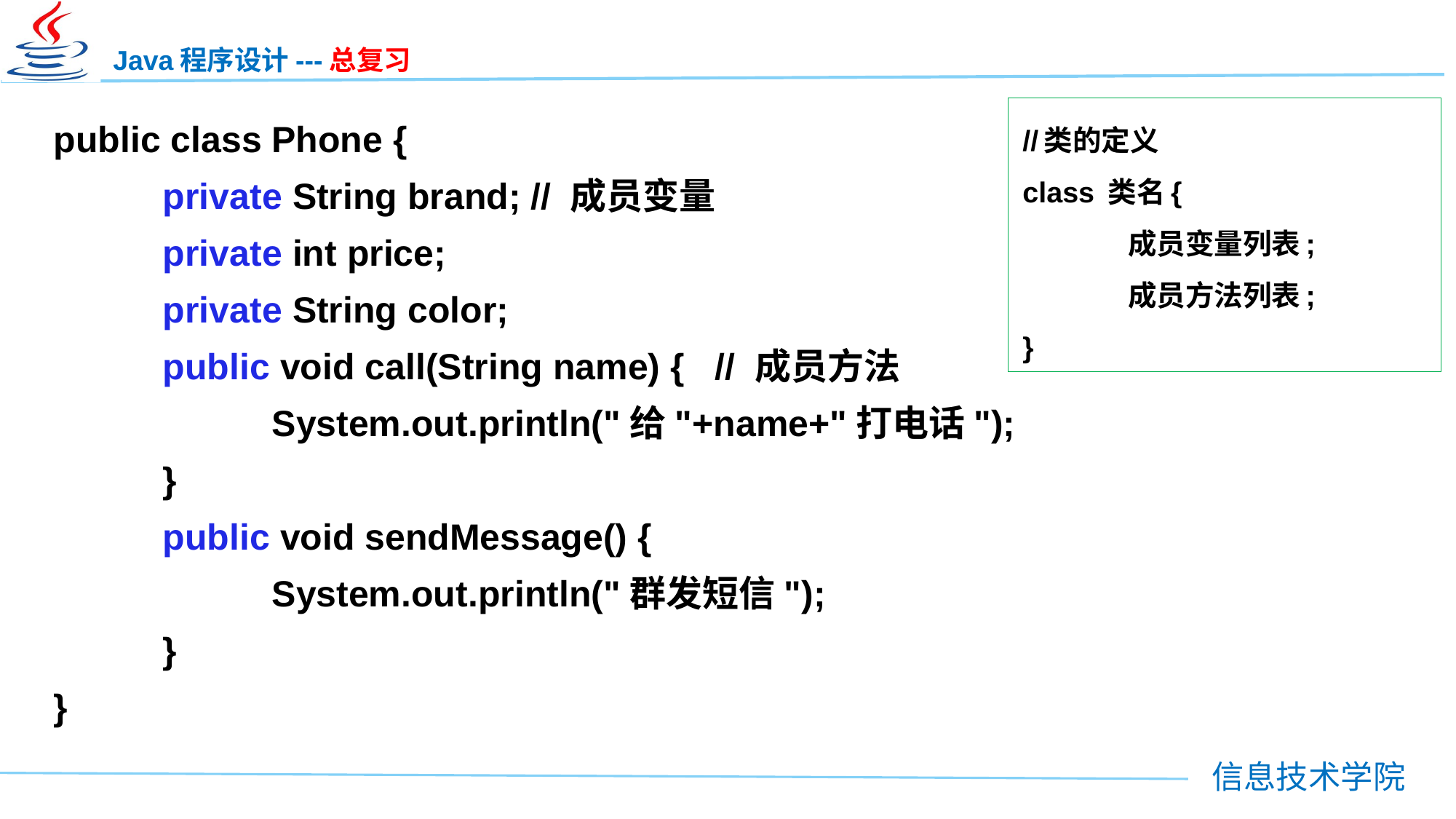

public class Phone {
	private String brand; // 成员变量
	private int price;
	private String color;
	public void call(String name) {   // 成员方法
		System.out.println("给"+name+"打电话");
	}
	public void sendMessage() {
		System.out.println("群发短信");
	}
}
//类的定义
class 类名{
成员变量列表;
成员方法列表;
}